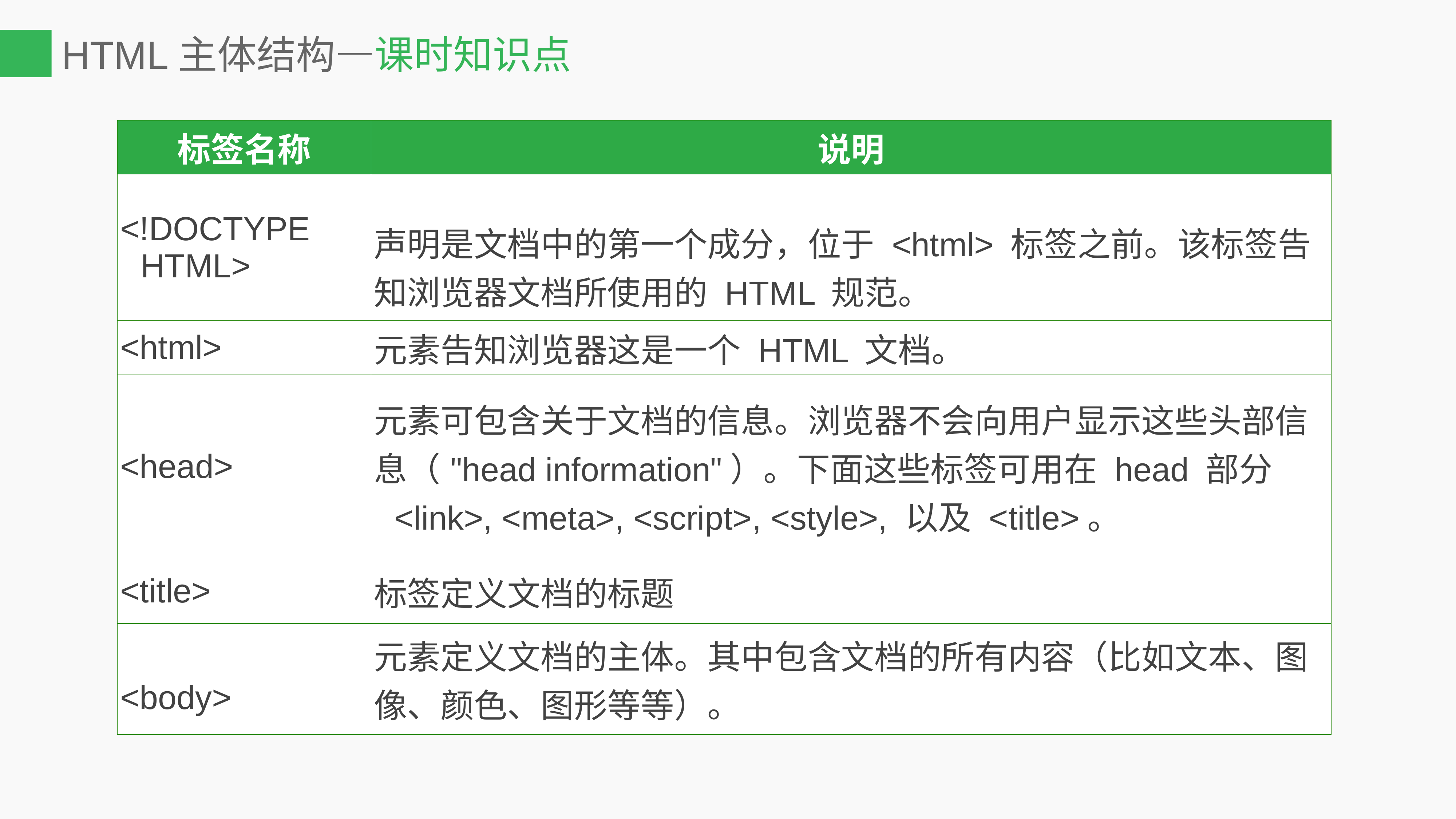

# HTML主体结构—课时知识点
| 标签名称 | 说明 |
| --- | --- |
| <!DOCTYPE HTML> | 声明是文档中的第一个成分，位于 <html> 标签之前。该标签告 知浏览器文档所使用的 HTML 规范。 |
| <html> | 元素告知浏览器这是一个 HTML 文档。 |
| <head> | 元素可包含关于文档的信息。浏览器不会向用户显示这些头部信 息（"head information"）。下面这些标签可用在 head 部分<link>, <meta>, <script>, <style>, 以及 <title>。 |
| <title> | 标签定义文档的标题 |
| <body> | 元素定义文档的主体。其中包含文档的所有内容（比如文本、图 像、颜色、图形等等）。 |